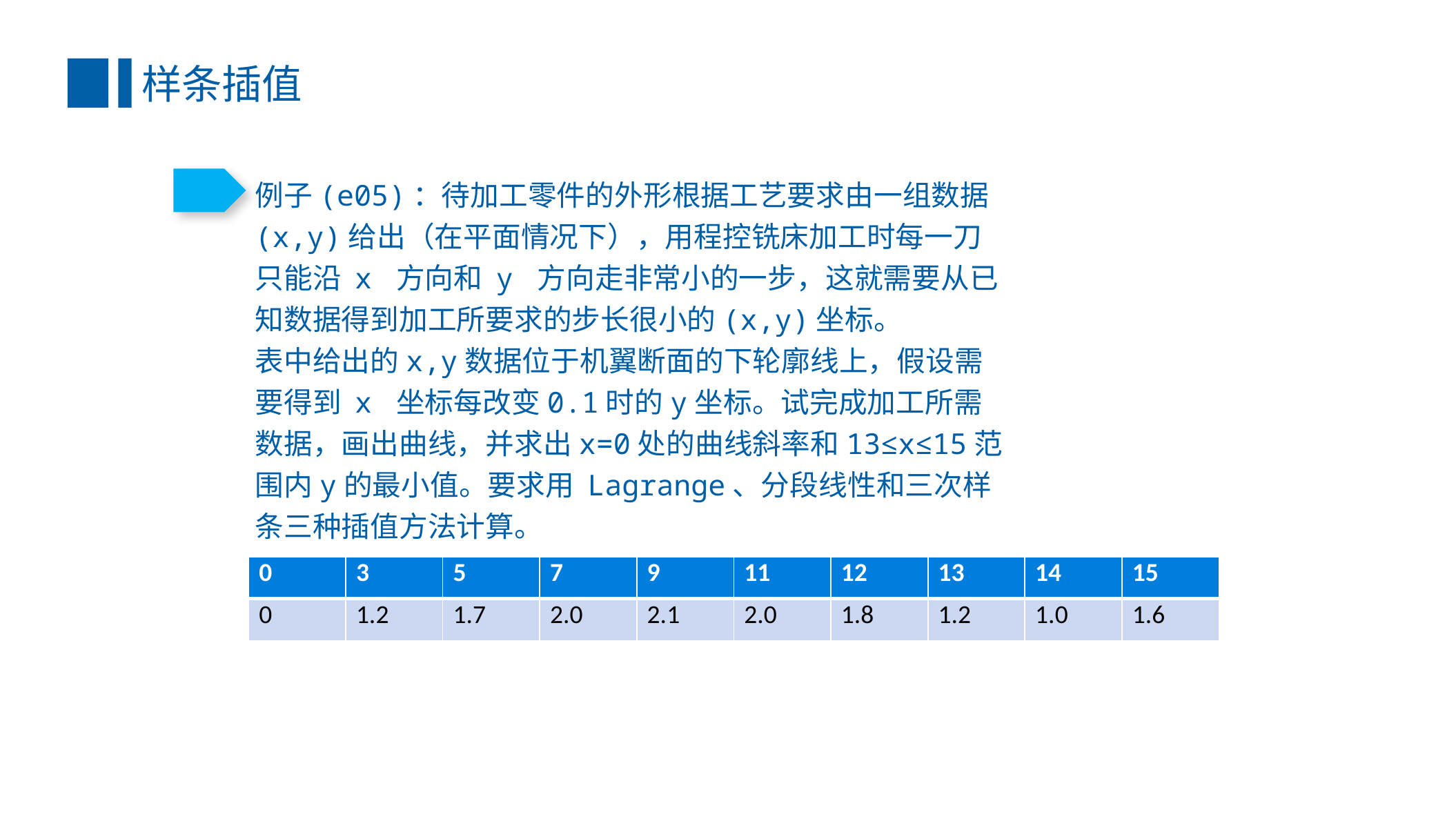

样条插值

例子(e05)：待加工零件的外形根据工艺要求由一组数据(x,y)给出（在平面情况下），用程控铣床加工时每一刀只能沿 x 方向和 y 方向走非常小的一步，这就需要从已知数据得到加工所要求的步长很小的(x,y)坐标。
表中给出的x,y数据位于机翼断面的下轮廓线上，假设需要得到 x 坐标每改变0.1时的y坐标。试完成加工所需数据，画出曲线，并求出x=0处的曲线斜率和13≤x≤15范围内y的最小值。要求用 Lagrange、分段线性和三次样条三种插值方法计算。

| 0 | 3 | 5 | 7 | 9 | 11 | 12 | 13 | 14 | 15 |
| --- | --- | --- | --- | --- | --- | --- | --- | --- | --- |
| 0 | 1.2 | 1.7 | 2.0 | 2.1 | 2.0 | 1.8 | 1.2 | 1.0 | 1.6 |